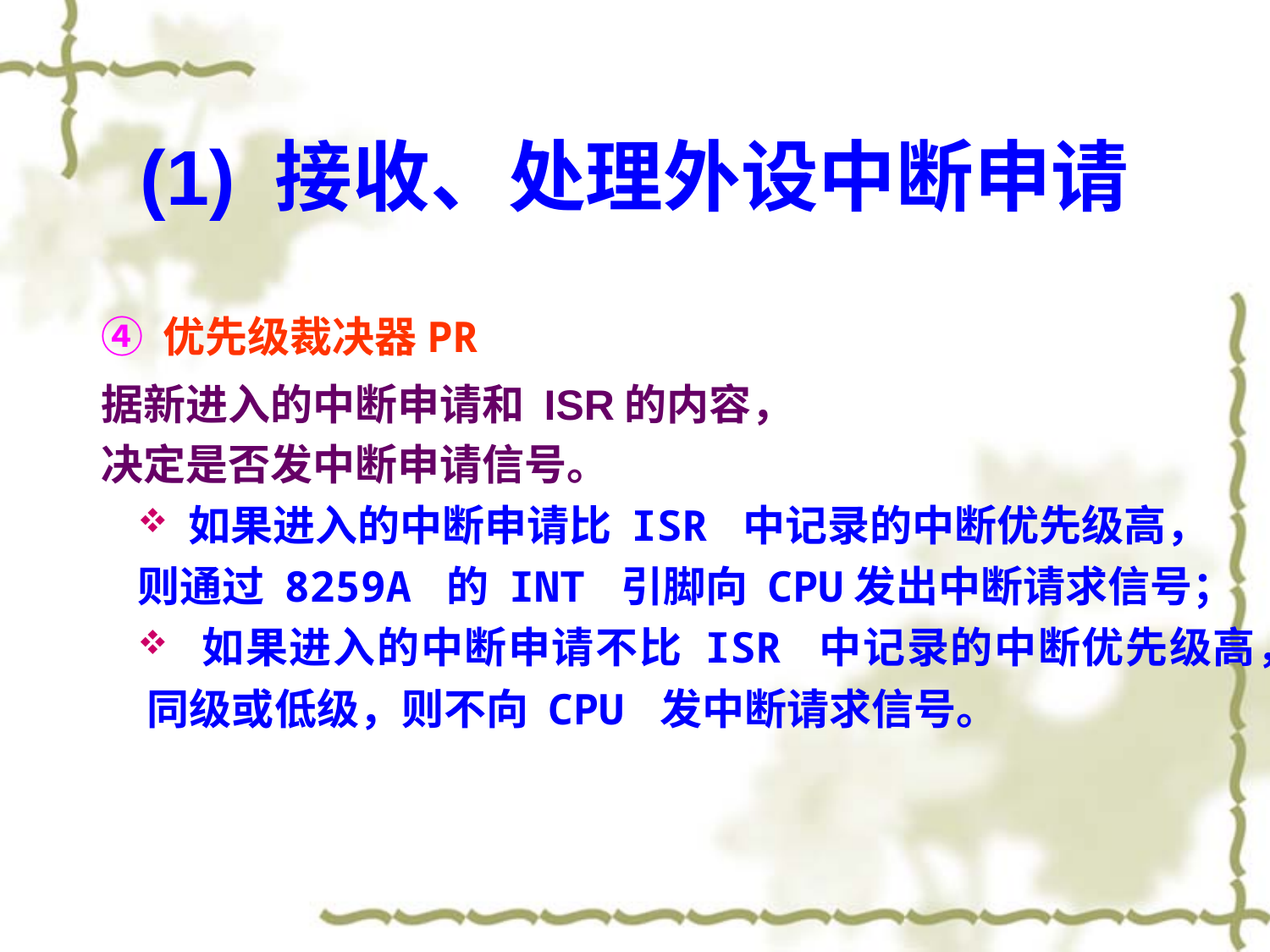

# (1) 接收、处理外设中断申请
④ 优先级裁决器PR
据新进入的中断申请和 ISR的内容，
决定是否发中断申请信号。
 如果进入的中断申请比 ISR 中记录的中断优先级高，
则通过 8259A 的 INT 引脚向 CPU发出中断请求信号；
  如果进入的中断申请不比 ISR 中记录的中断优先级高， 同级或低级，则不向 CPU 发中断请求信号。